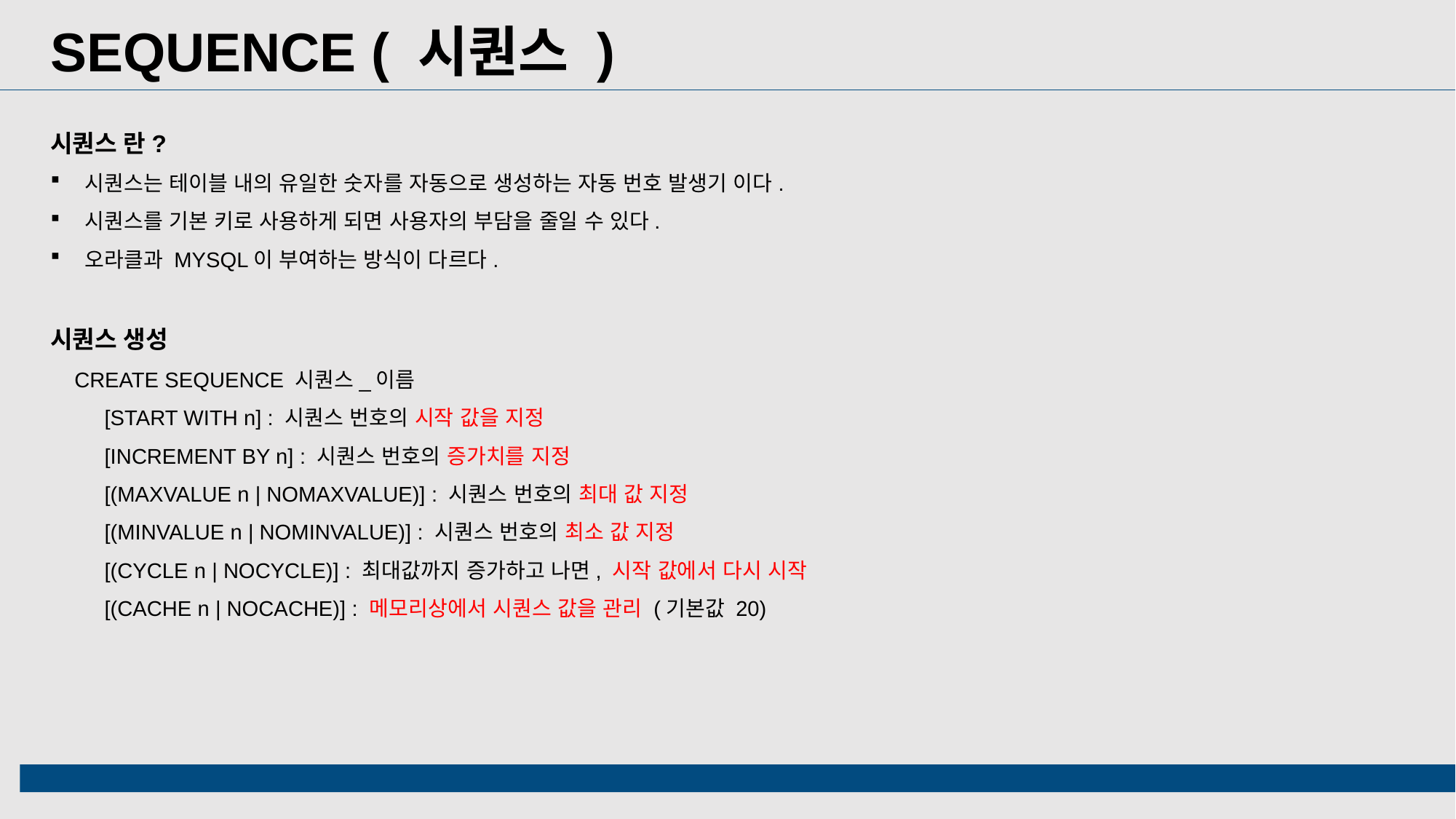

SEQUENCE ( 시퀀스 )
시퀀스 란?
시퀀스는 테이블 내의 유일한 숫자를 자동으로 생성하는 자동 번호 발생기 이다.
시퀀스를 기본 키로 사용하게 되면 사용자의 부담을 줄일 수 있다.
오라클과 MYSQL이 부여하는 방식이 다르다.

시퀀스 생성
    CREATE SEQUENCE 시퀀스_이름
         [START WITH n] : 시퀀스 번호의 시작 값을 지정
         [INCREMENT BY n] : 시퀀스 번호의 증가치를 지정
         [(MAXVALUE n | NOMAXVALUE)] : 시퀀스 번호의 최대 값 지정
         [(MINVALUE n | NOMINVALUE)] : 시퀀스 번호의 최소 값 지정
         [(CYCLE n | NOCYCLE)] : 최대값까지 증가하고 나면, 시작 값에서 다시 시작
         [(CACHE n | NOCACHE)] : 메모리상에서 시퀀스 값을 관리 (기본값 20)